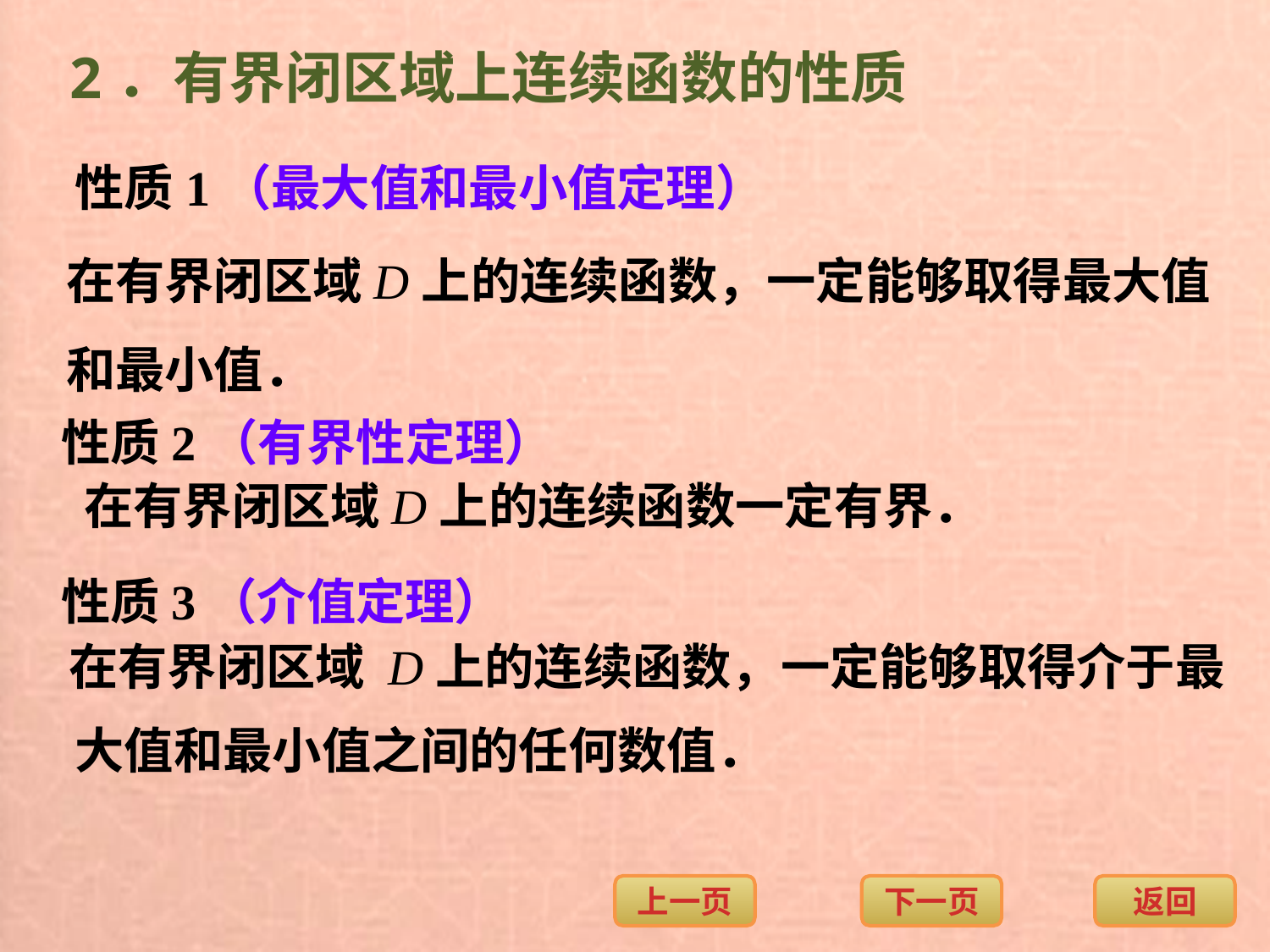

2．有界闭区域上连续函数的性质
性质1（最大值和最小值定理）
在有界闭区域D上的连续函数，一定能够取得最大值
和最小值．
性质2（有界性定理）
在有界闭区域D上的连续函数一定有界．
性质3（介值定理）
在有界闭区域 D上的连续函数，一定能够取得介于最
大值和最小值之间的任何数值．